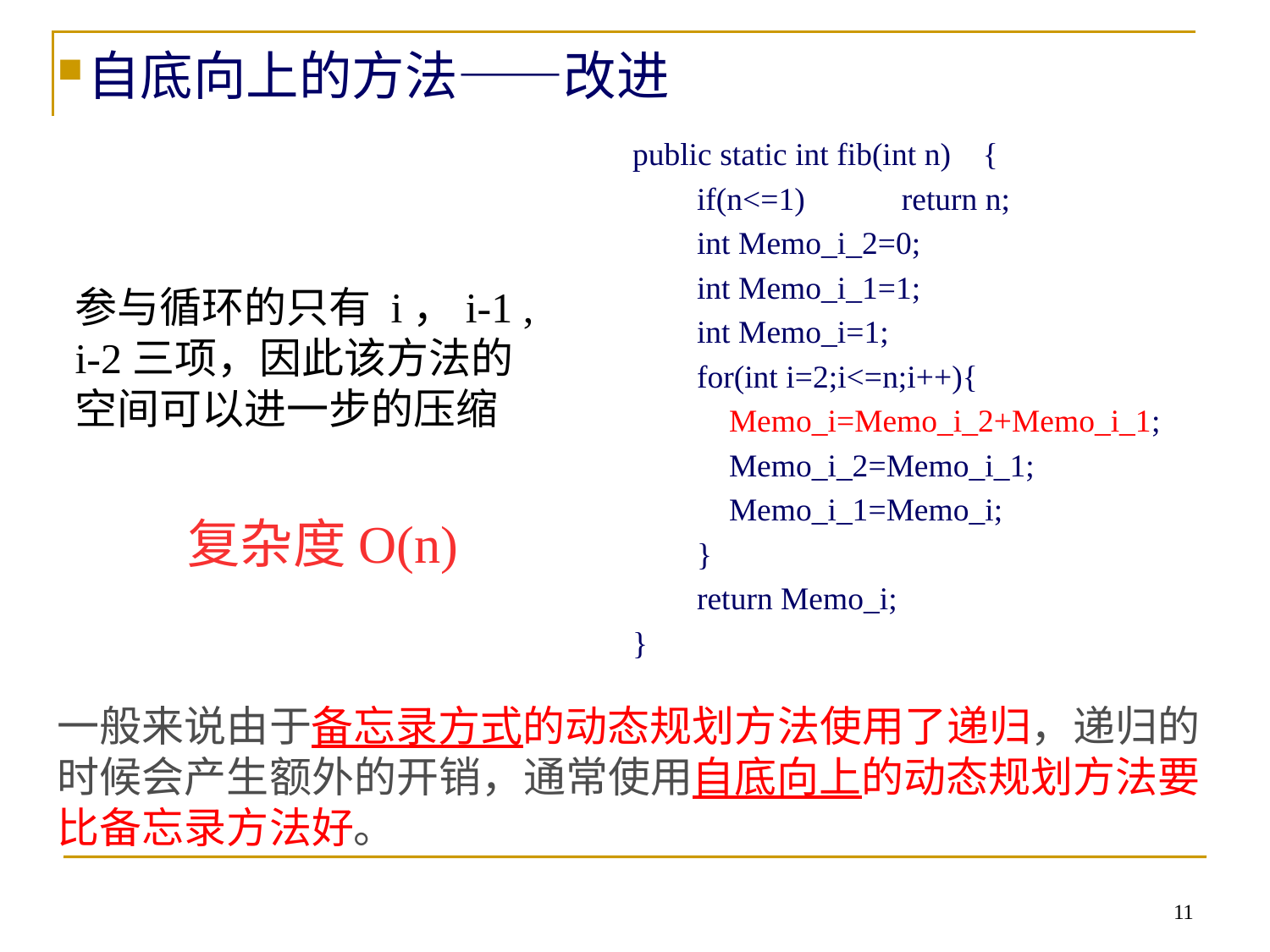

自底向上的方法——改进
public static int fib(int n)    {
        if(n<=1)            return n;
        int Memo_i_2=0;
        int Memo_i_1=1;
        int Memo_i=1;
        for(int i=2;i<=n;i++){
            Memo_i=Memo_i_2+Memo_i_1;
            Memo_i_2=Memo_i_1;
            Memo_i_1=Memo_i;
        }
        return Memo_i;
}
参与循环的只有 i，i-1 , i-2三项，因此该方法的空间可以进一步的压缩
复杂度O(n)
一般来说由于备忘录方式的动态规划方法使用了递归，递归的时候会产生额外的开销，通常使用自底向上的动态规划方法要比备忘录方法好。
11